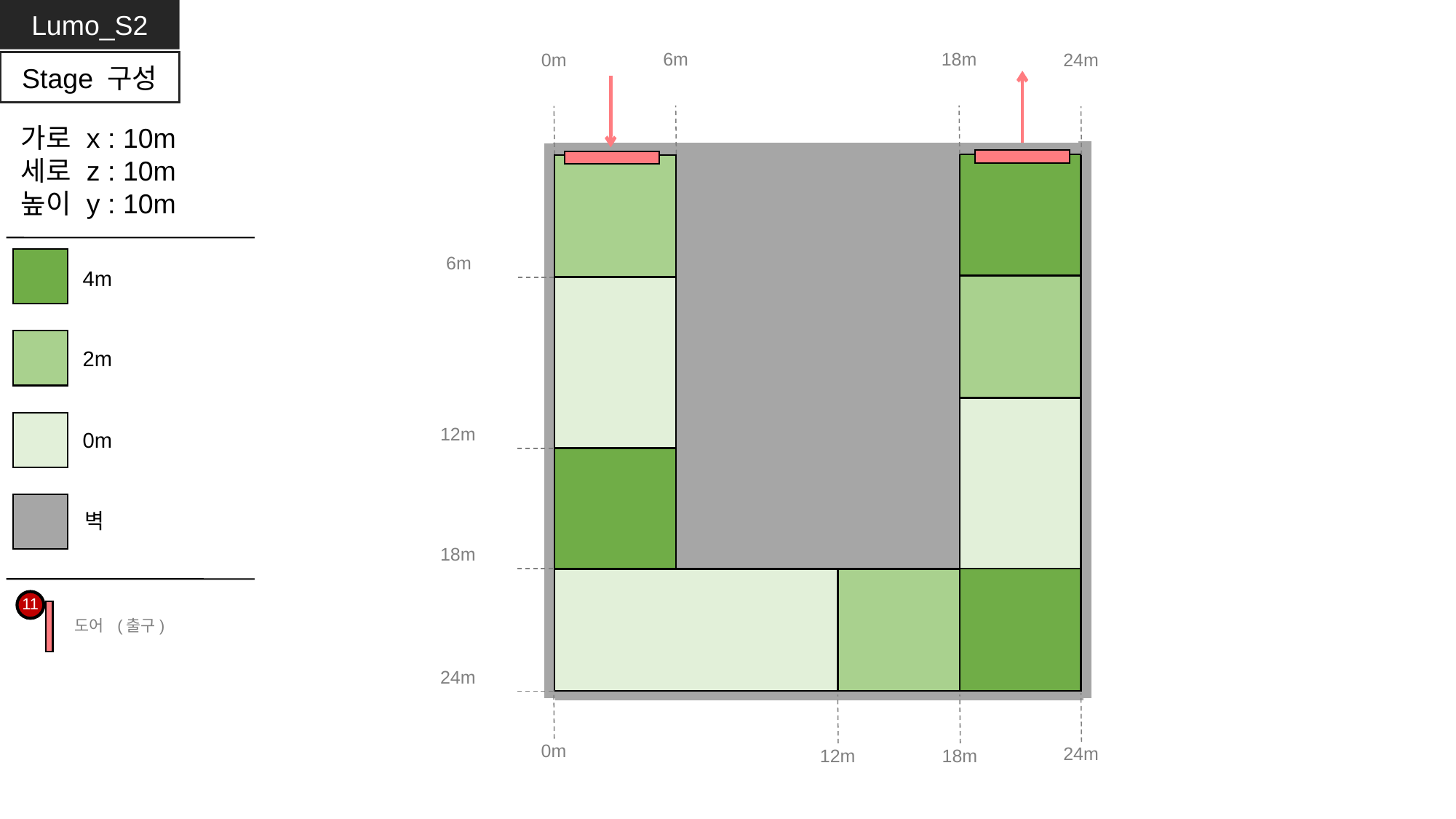

Lumo_S2
6m
18m
0m
24m

6m

12m

18m

24m

0m
24m
12m
18m
Stage 구성
가로 x : 10m
세로 z : 10m
높이 y : 10m

4m

2m

0m

벽

11

도어  (출구)